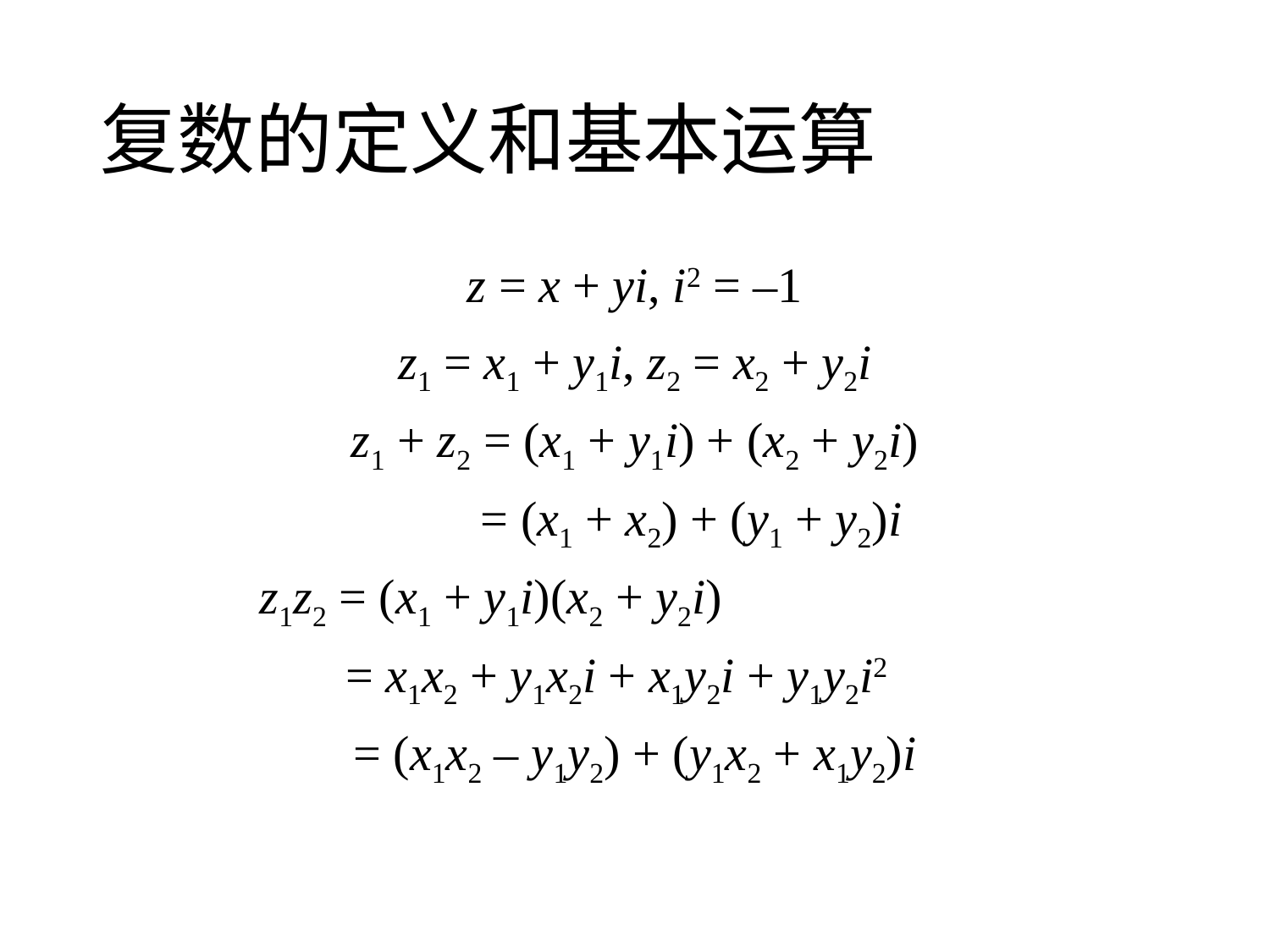

# 复数的定义和基本运算
z = x + yi, i2 = –1
z1 = x1 + y1i, z2 = x2 + y2i
z1 + z2 = (x1 + y1i) + (x2 + y2i)
                               = (x1 + x2) + (y1 + y2)i
             z1z2 = (x1 + y1i)(x2 + y2i)
                    = x1x2 + y1x2i + x1y2i + y1y2i2
= (x1x2 – y1y2) + (y1x2 + x1y2)i